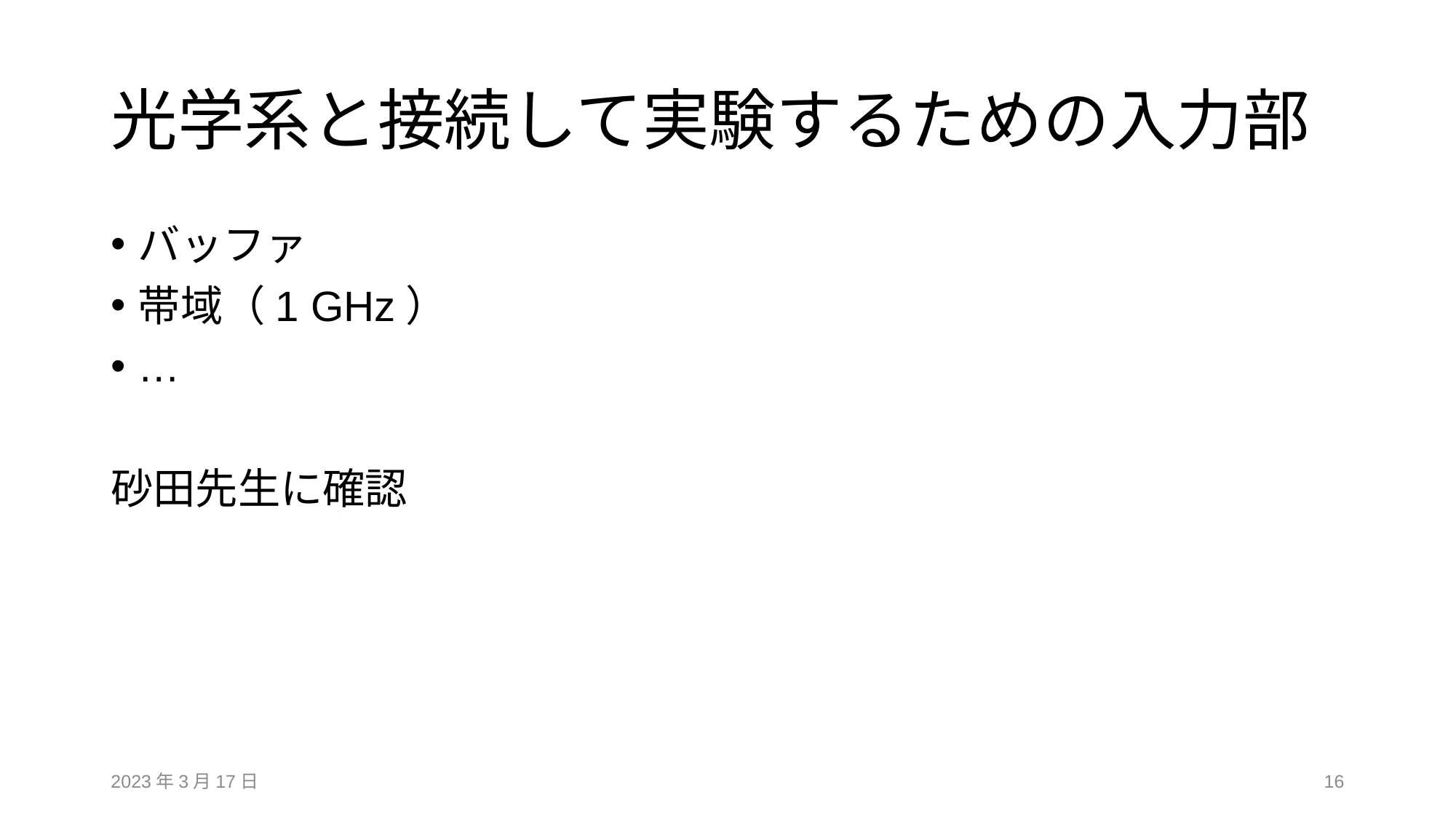

# 光学系と接続して実験するための入力部
バッファ
帯域（1 GHz）
…

砂田先生に確認
2023年3月17日
16